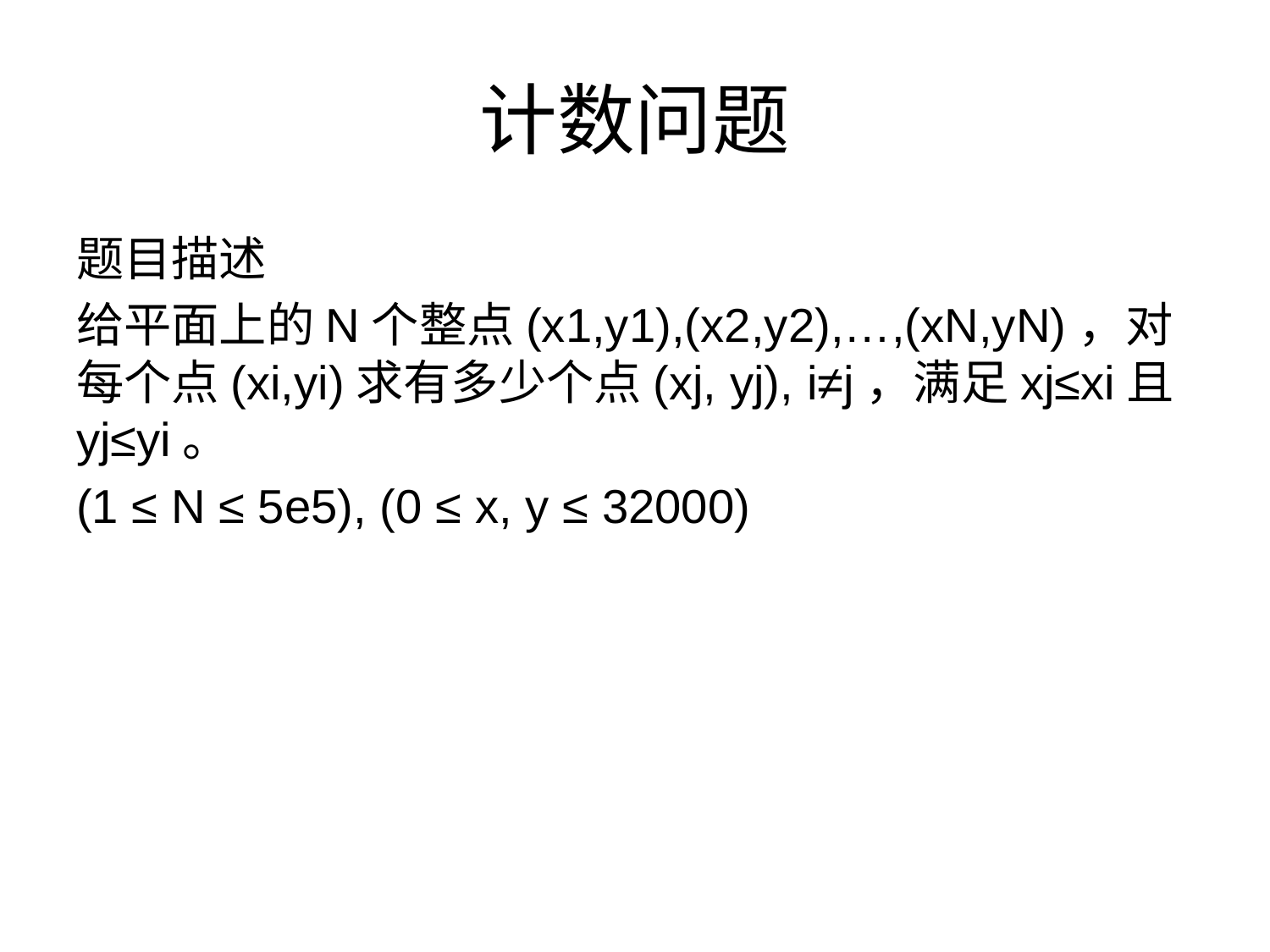

# 计数问题
题目描述
给平面上的N个整点(x1,y1),(x2,y2),…,(xN,yN)，对每个点(xi,yi)求有多少个点(xj, yj), i≠j，满足xj≤xi且yj≤yi。
(1 ≤ N ≤ 5e5), (0 ≤ x, y ≤ 32000)